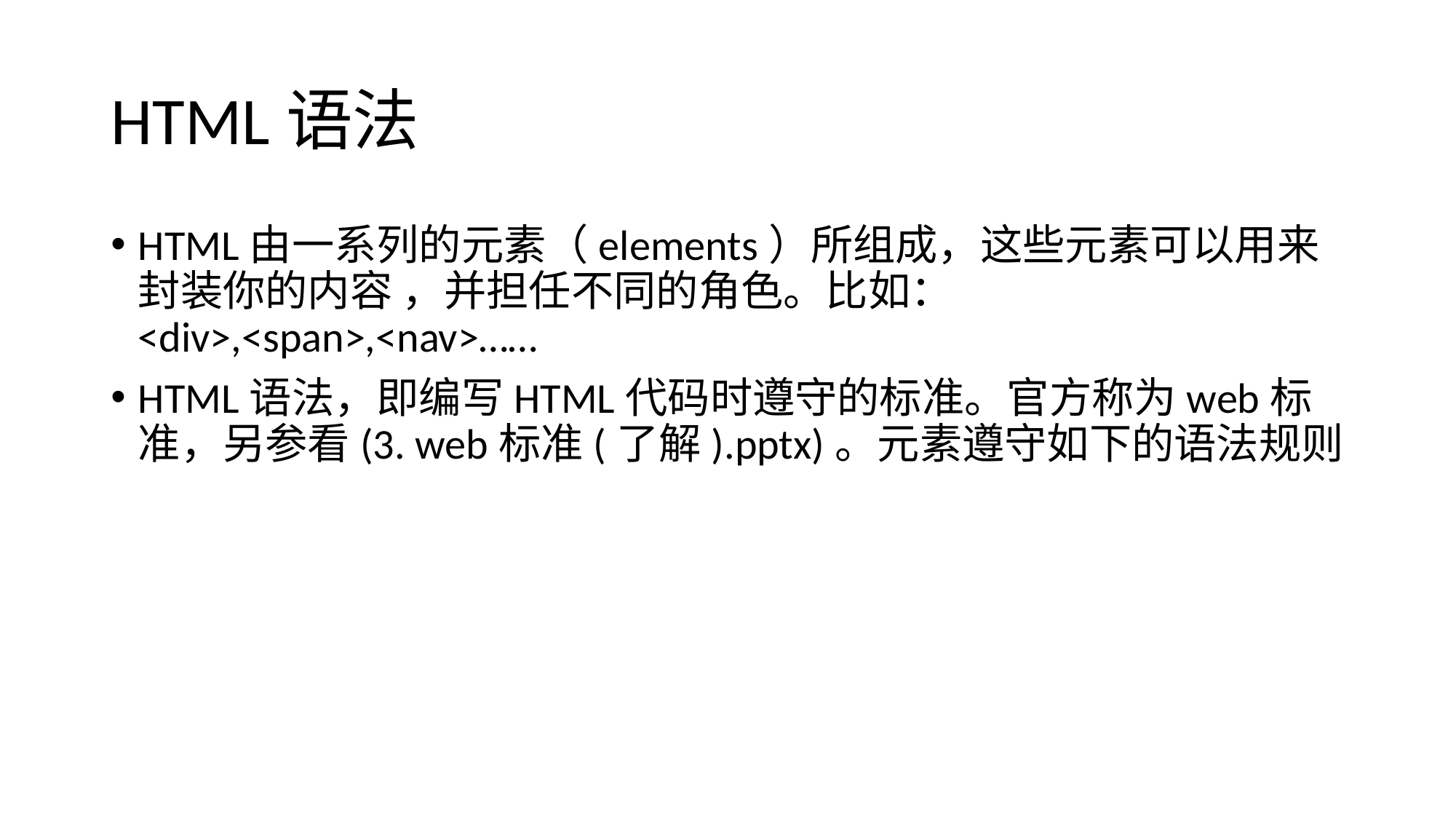

# HTML语法
HTML由一系列的元素（elements）所组成，这些元素可以用来封装你的内容 ，并担任不同的角色。比如：<div>,<span>,<nav>……
HTML语法，即编写HTML代码时遵守的标准。官方称为web标准，另参看(3. web标准(了解).pptx)。元素遵守如下的语法规则